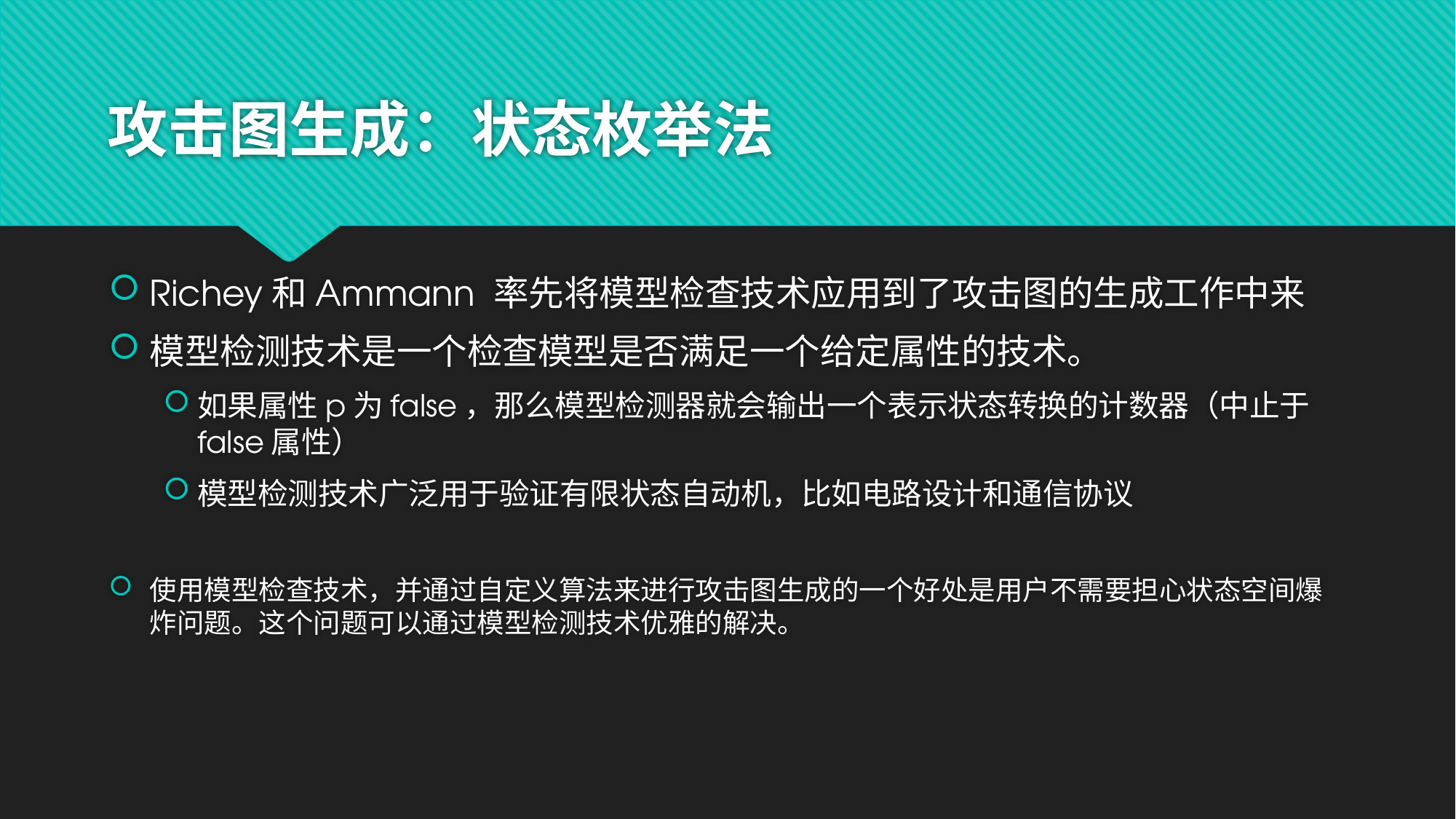

# 攻击图生成：状态枚举法
Richey和Ammann 率先将模型检查技术应用到了攻击图的生成工作中来
模型检测技术是一个检查模型是否满足一个给定属性的技术。
如果属性p为false，那么模型检测器就会输出一个表示状态转换的计数器（中止于false属性）
模型检测技术广泛用于验证有限状态自动机，比如电路设计和通信协议

使用模型检查技术，并通过自定义算法来进行攻击图生成的一个好处是用户不需要担心状态空间爆炸问题。这个问题可以通过模型检测技术优雅的解决。